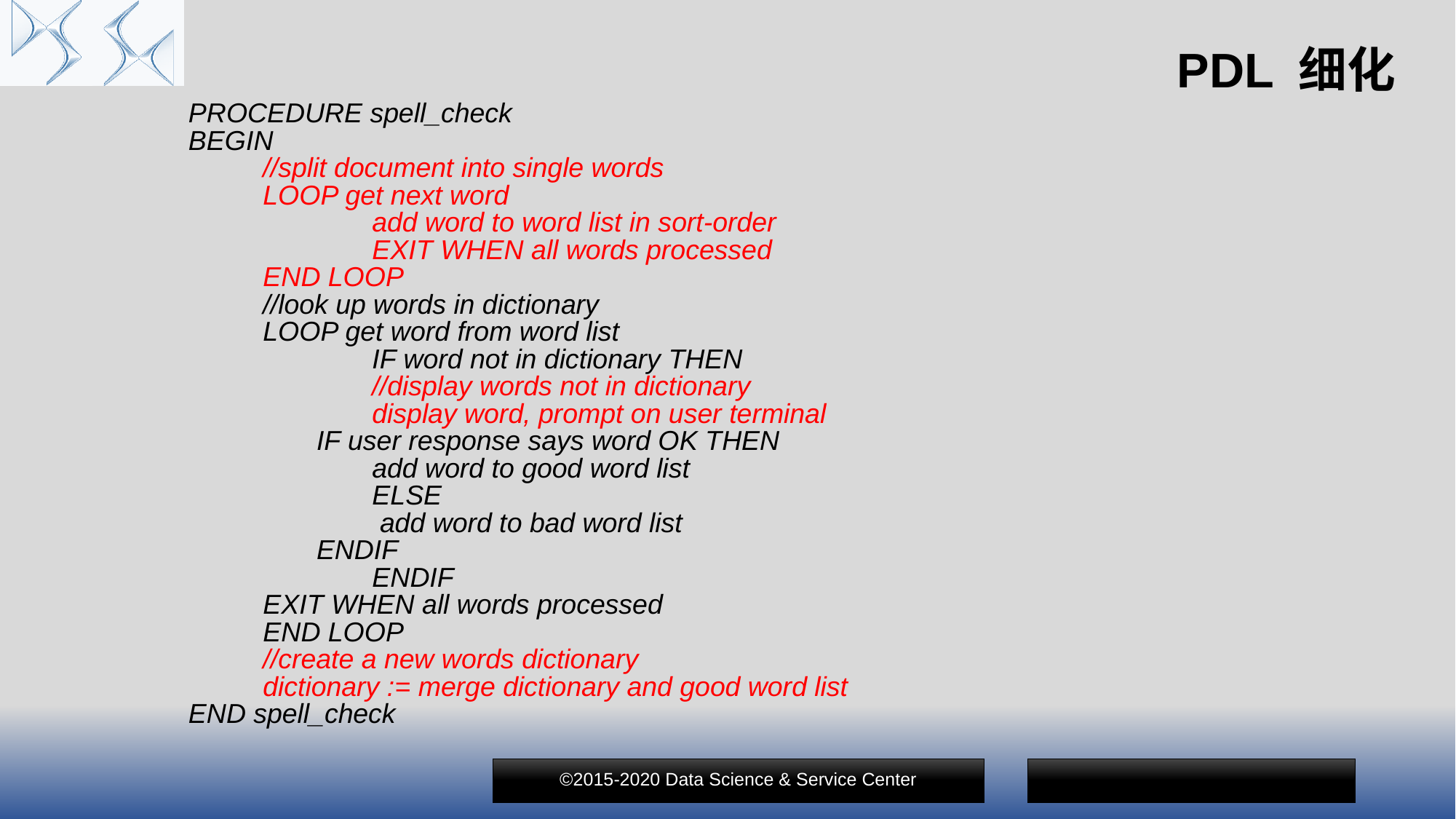

# PDL 细化
PROCEDURE spell_check
BEGIN
	//split document into single words
	LOOP get next word
	   	add word to word list in sort-order
	  	EXIT WHEN all words processed
	END LOOP
   	//look up words in dictionary
	LOOP get word from word list
		IF word not in dictionary THEN
		//display words not in dictionary
		display word, prompt on user terminal
	       IF user response says word OK THEN
	          	add word to good word list
	       	ELSE
		 add word to bad word list
	       ENDIF
   		ENDIF
   	EXIT WHEN all words processed
	END LOOP
	//create a new words dictionary
	dictionary := merge dictionary and good word list
END spell_check

©2015-2020 Data Science & Service Center
48